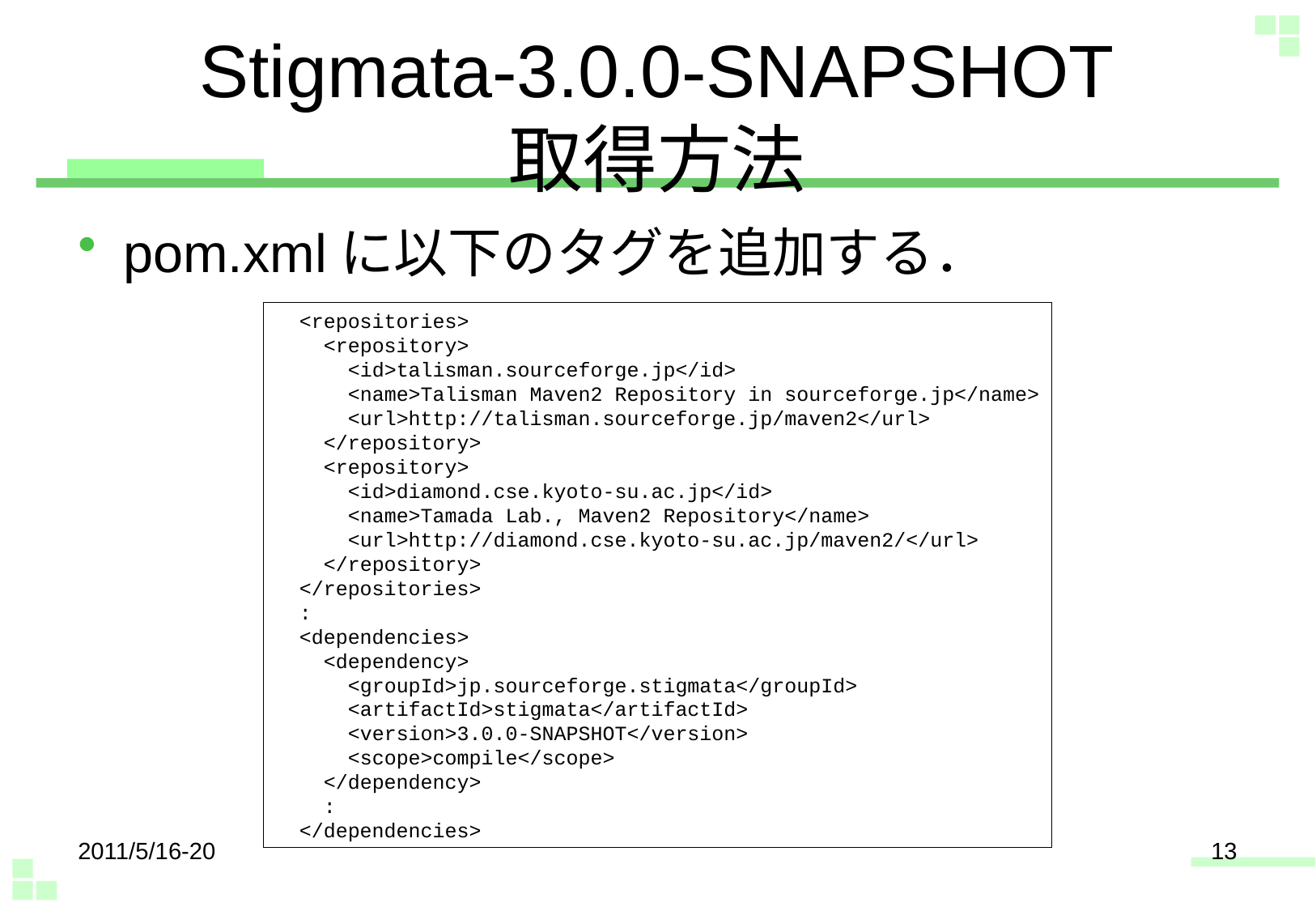

# Stigmata-3.0.0-SNAPSHOT 取得方法
pom.xmlに以下のタグを追加する．

  <repositories>
    <repository>
      <id>talisman.sourceforge.jp</id>
      <name>Talisman Maven2 Repository in sourceforge.jp</name>
      <url>http://talisman.sourceforge.jp/maven2</url>
    </repository>
    <repository>
      <id>diamond.cse.kyoto-su.ac.jp</id>
      <name>Tamada Lab., Maven2 Repository</name>
      <url>http://diamond.cse.kyoto-su.ac.jp/maven2/</url>
    </repository>
  </repositories>
  :
  <dependencies>
    <dependency>
      <groupId>jp.sourceforge.stigmata</groupId>
      <artifactId>stigmata</artifactId>
      <version>3.0.0-SNAPSHOT</version>
      <scope>compile</scope>
    </dependency>
    :
  </dependencies>
2011/5/16-20
13